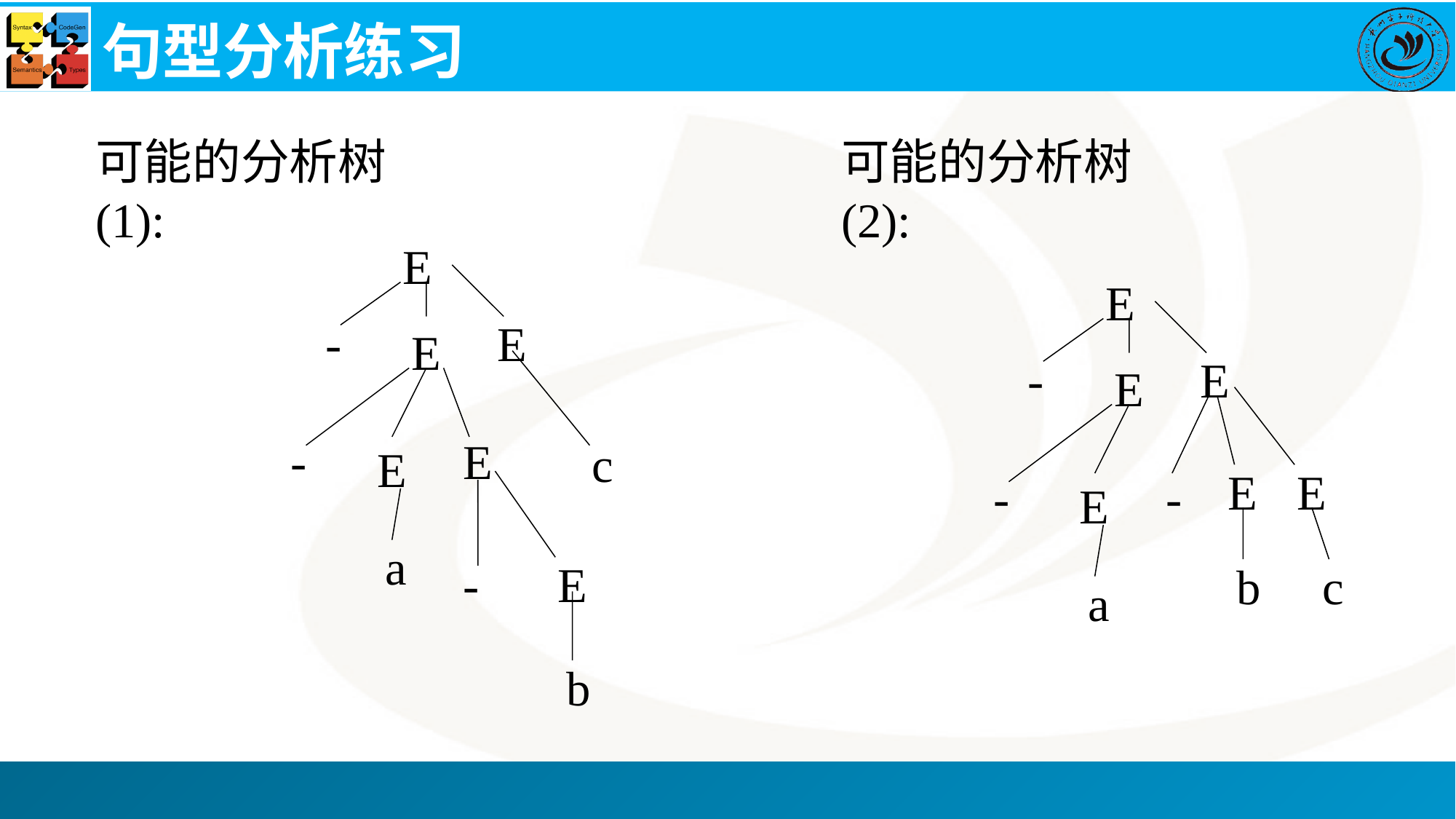

# 句型分析练习
可能的分析树(1):
可能的分析树(2):
E

E

-
E
E

-
E

E

-
E
c
E
E
E
-
-
E

a
-
E
b
c
a

b
76